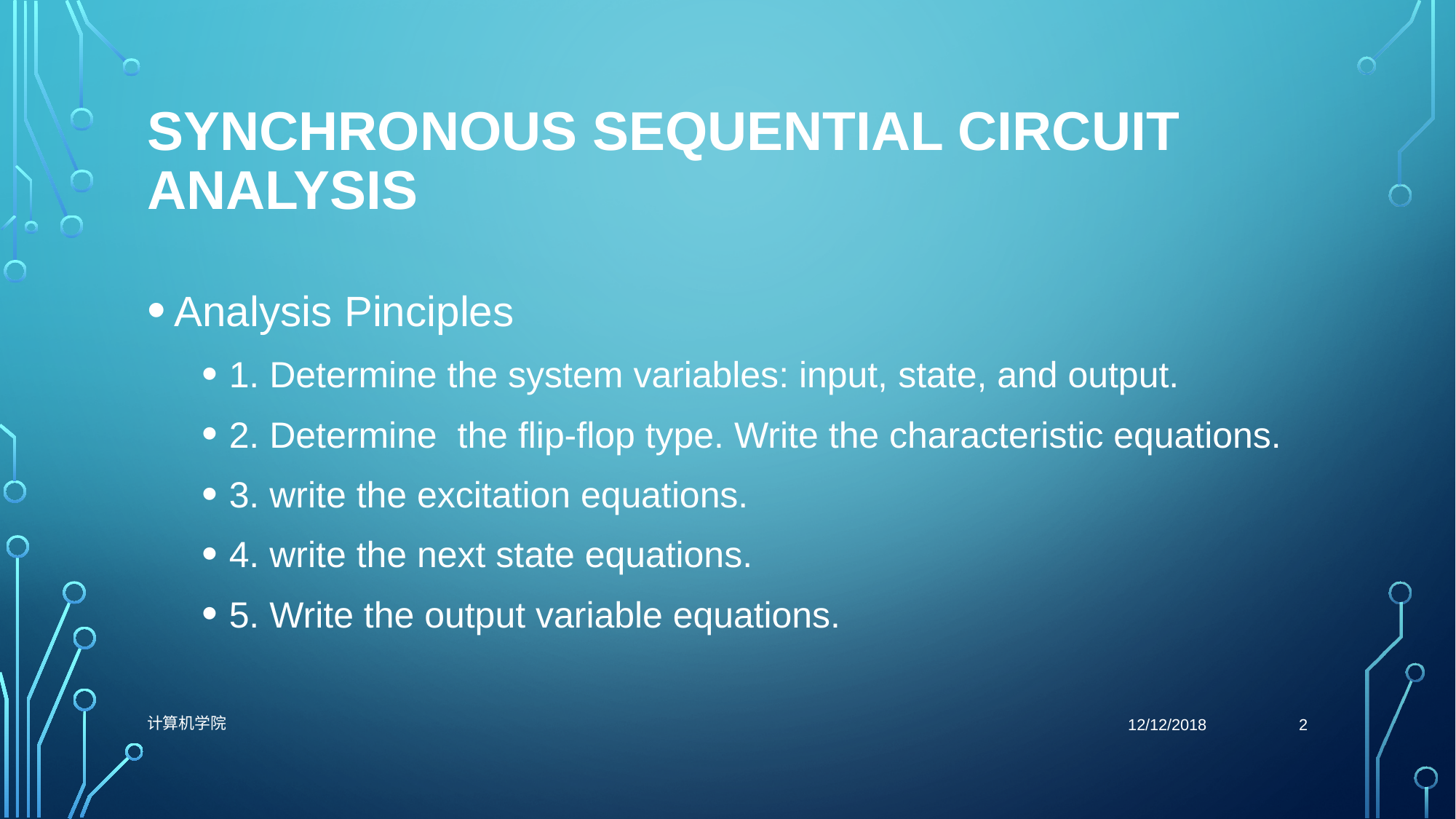

# Synchronous Sequential Circuit Analysis
Analysis Pinciples
1. Determine the system variables: input, state, and output.
2. Determine  the flip-flop type. Write the characteristic equations.
3. write the excitation equations.
4. write the next state equations.
5. Write the output variable equations.
2
计算机学院
12/12/2018